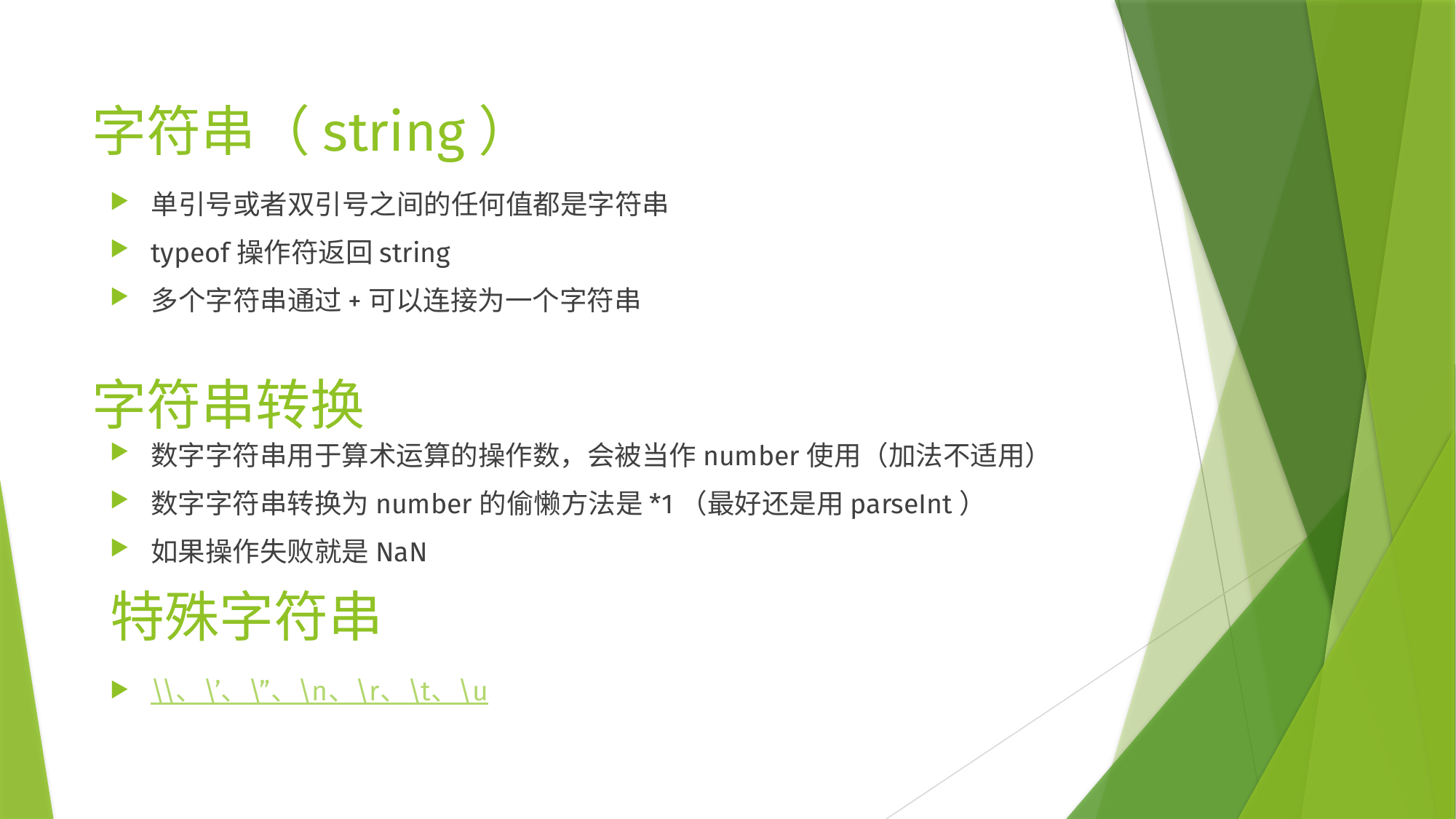

字符串（string）
单引号或者双引号之间的任何值都是字符串
typeof操作符返回string
多个字符串通过+可以连接为一个字符串

字符串转换
数字字符串用于算术运算的操作数，会被当作number使用（加法不适用）
数字字符串转换为number的偷懒方法是*1（最好还是用parseInt）
如果操作失败就是NaN
# 特殊字符串
\\、\’、\”、\n、\r、\t、\u